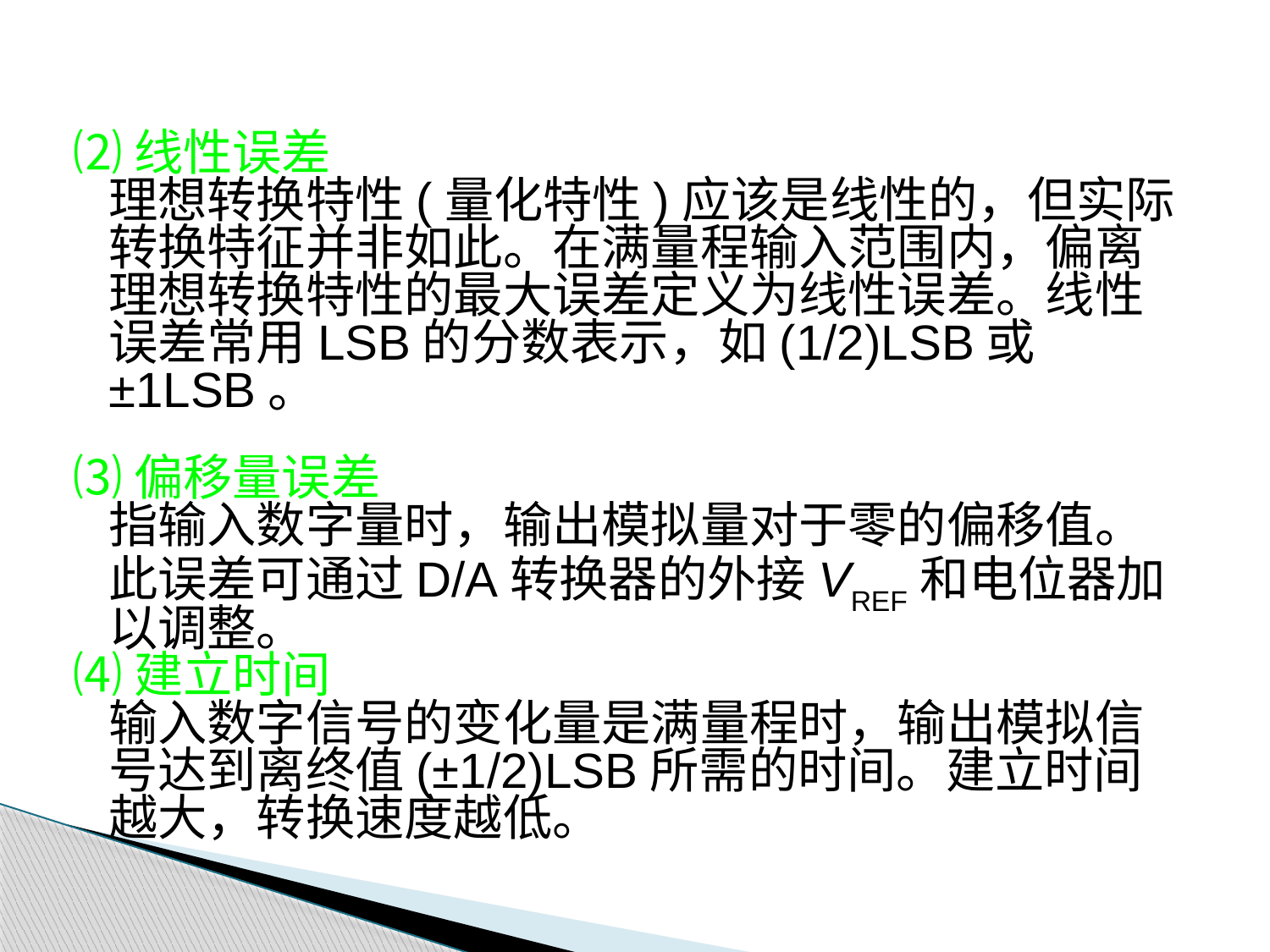

⑵线性误差
	理想转换特性(量化特性)应该是线性的，但实际转换特征并非如此。在满量程输入范围内，偏离理想转换特性的最大误差定义为线性误差。线性误差常用LSB的分数表示，如(1/2)LSB或±1LSB。

⑶偏移量误差
	指输入数字量时，输出模拟量对于零的偏移值。此误差可通过D/A转换器的外接VREF和电位器加以调整。
⑷建立时间
	输入数字信号的变化量是满量程时，输出模拟信号达到离终值(±1/2)LSB所需的时间。建立时间越大，转换速度越低。